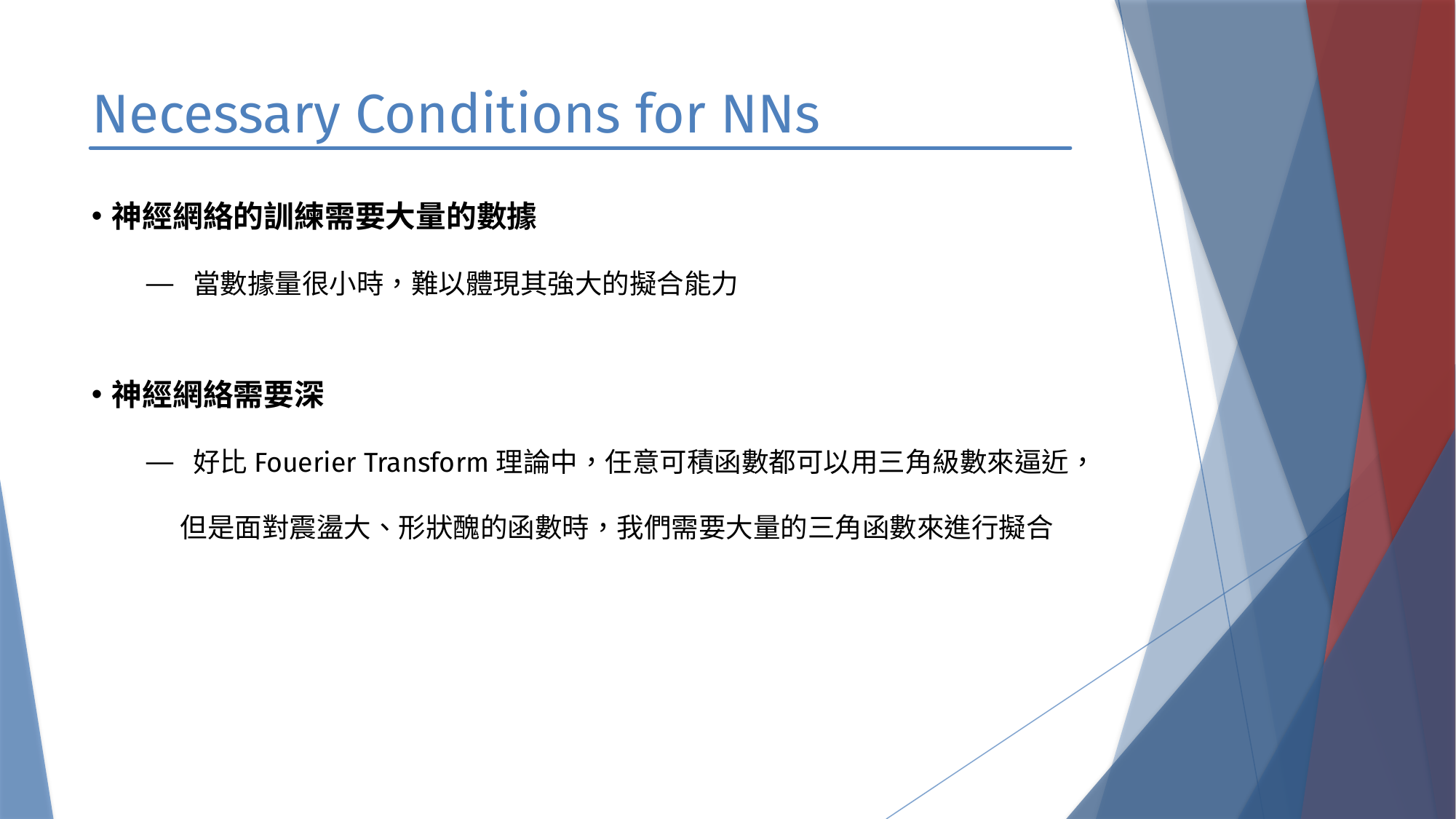

# Necessary Conditions for NNs
神經網絡的訓練需要大量的數據
 當數據量很小時，難以體現其強大的擬合能力

神經網絡需要深
 好比Fouerier Transform理論中，任意可積函數都可以用三角級數來逼近，但是面對震盪大、形狀醜的函數時，我們需要大量的三角函數來進行擬合